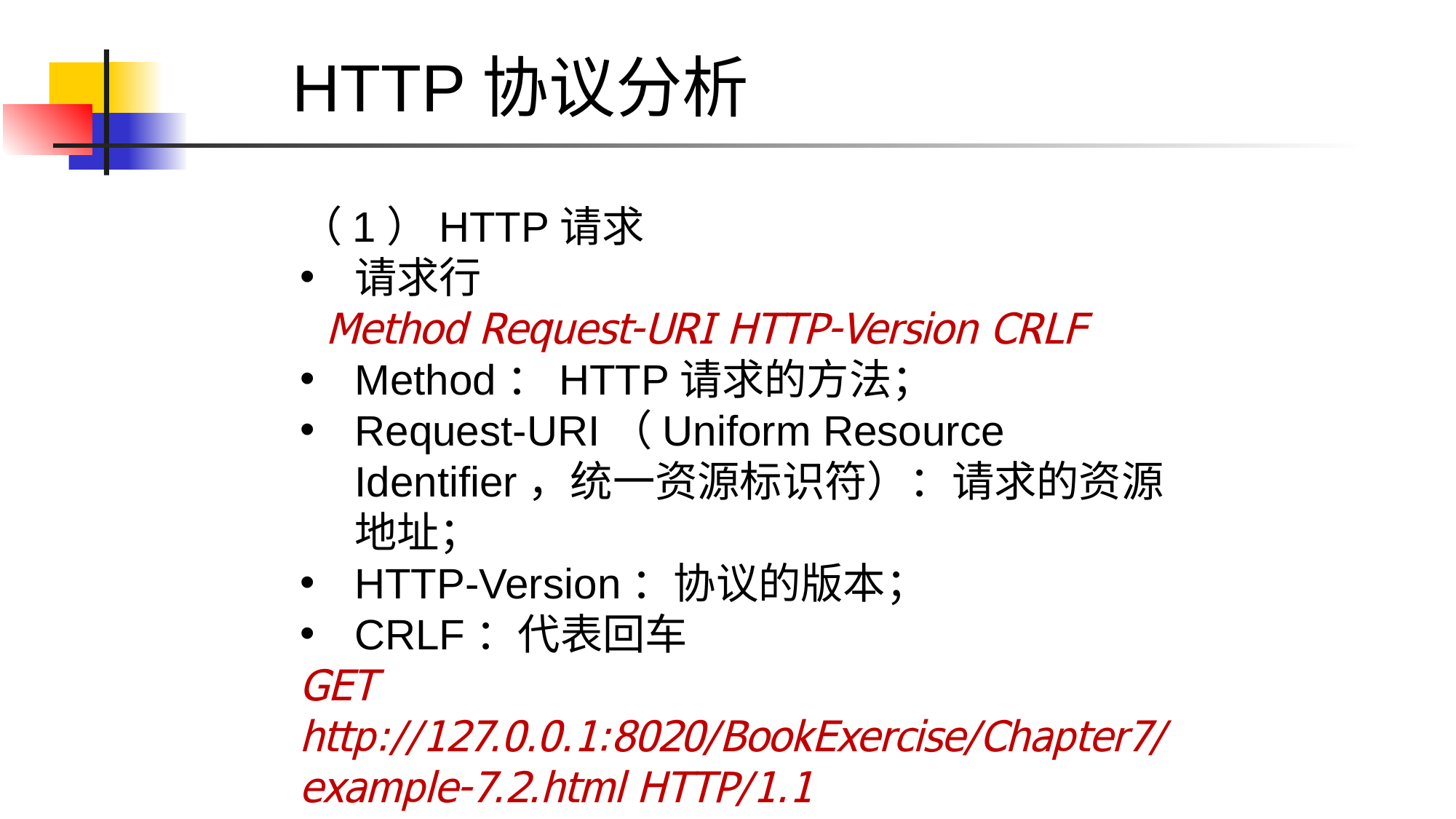

HTTP协议分析
（1）HTTP请求
请求行
  Method Request-URI HTTP-Version CRLF
Method：HTTP请求的方法；
Request-URI（Uniform Resource Identifier，统一资源标识符）：请求的资源地址；
HTTP-Version：协议的版本；
CRLF：代表回车
GET http://127.0.0.1:8020/BookExercise/Chapter7/example-7.2.html HTTP/1.1